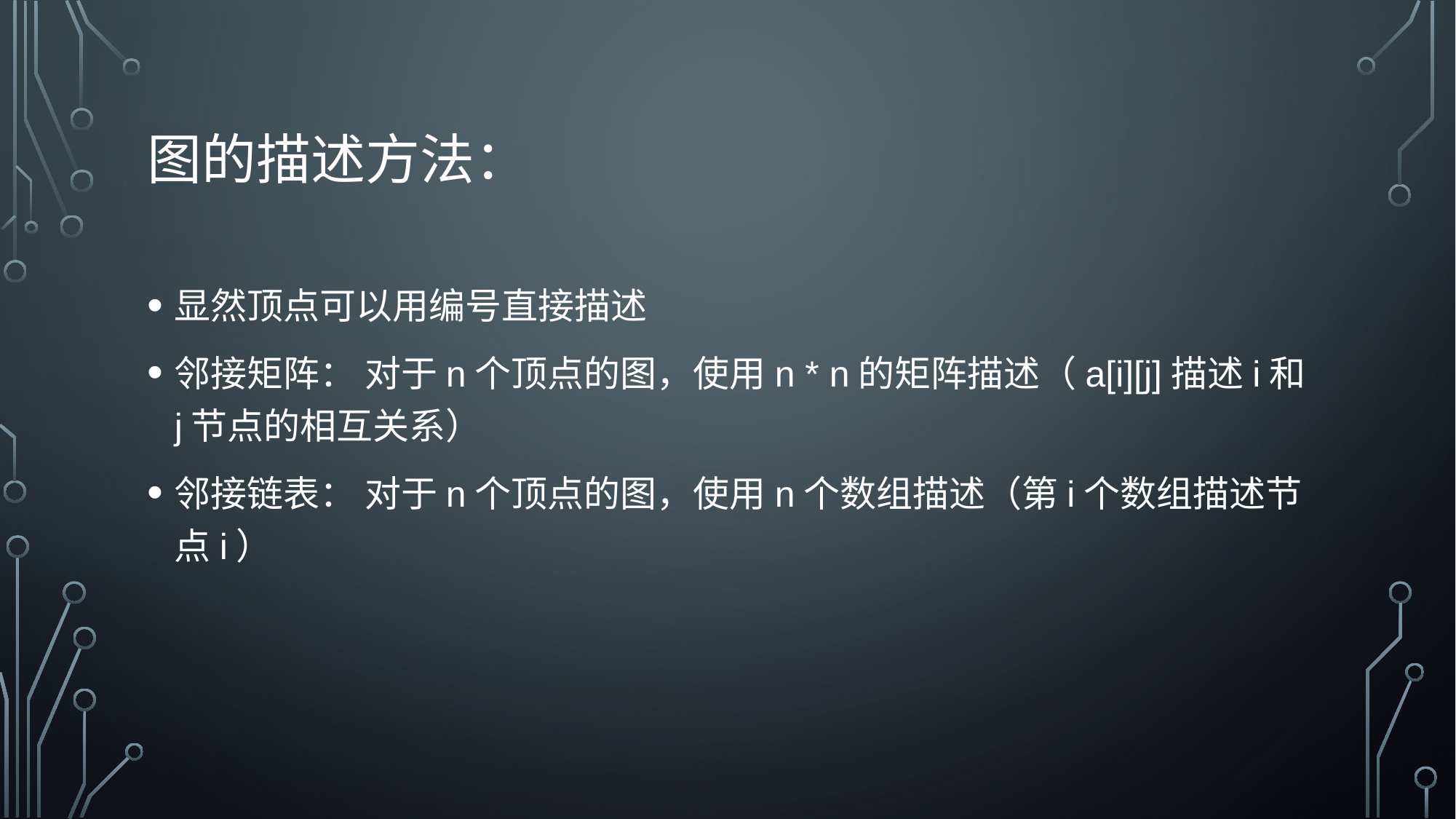

# 图的描述方法：
显然顶点可以用编号直接描述
邻接矩阵： 对于n个顶点的图，使用n * n的矩阵描述（a[i][j]描述i和j节点的相互关系）
邻接链表： 对于n个顶点的图，使用n个数组描述（第i个数组描述节点i）